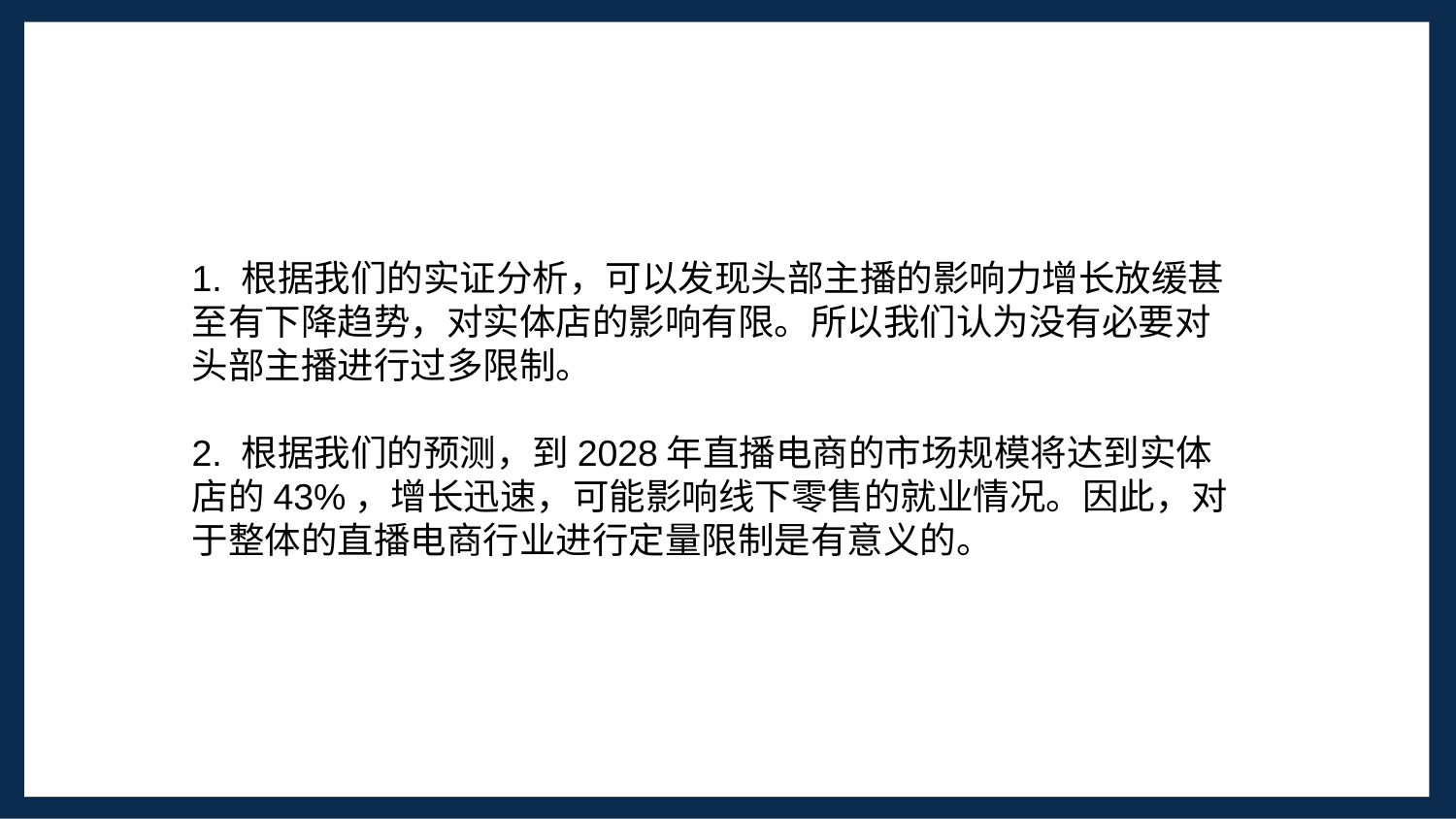

1. 根据我们的实证分析，可以发现头部主播的影响力增长放缓甚至有下降趋势，对实体店的影响有限。所以我们认为没有必要对头部主播进行过多限制。

2. 根据我们的预测，到2028年直播电商的市场规模将达到实体店的43%，增长迅速，可能影响线下零售的就业情况。因此，对于整体的直播电商行业进行定量限制是有意义的。